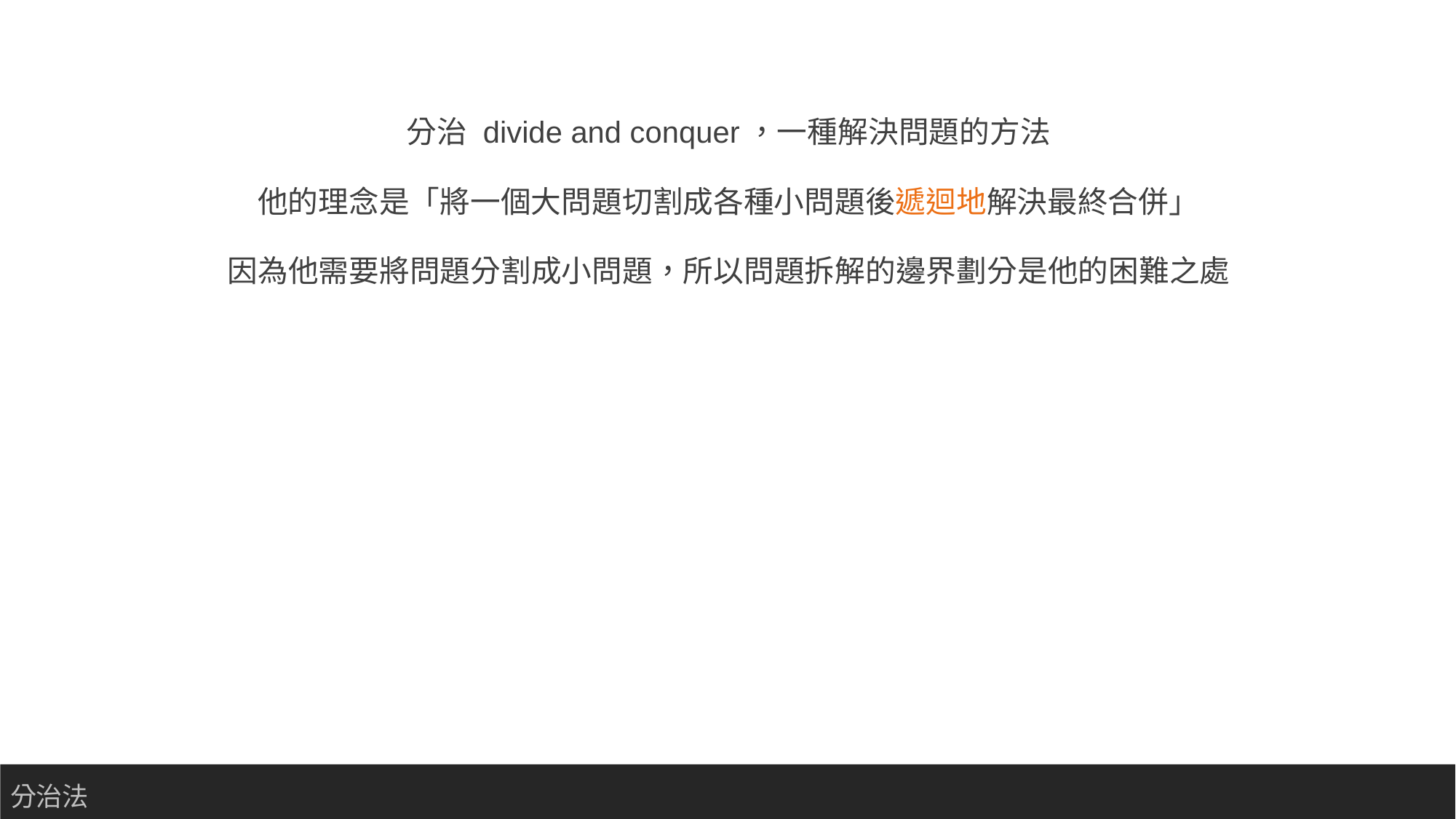

分治 divide and conquer，一種解決問題的方法
他的理念是「將一個大問題切割成各種小問題後遞迴地解決最終合併」
因為他需要將問題分割成小問題，所以問題拆解的邊界劃分是他的困難之處
分治法